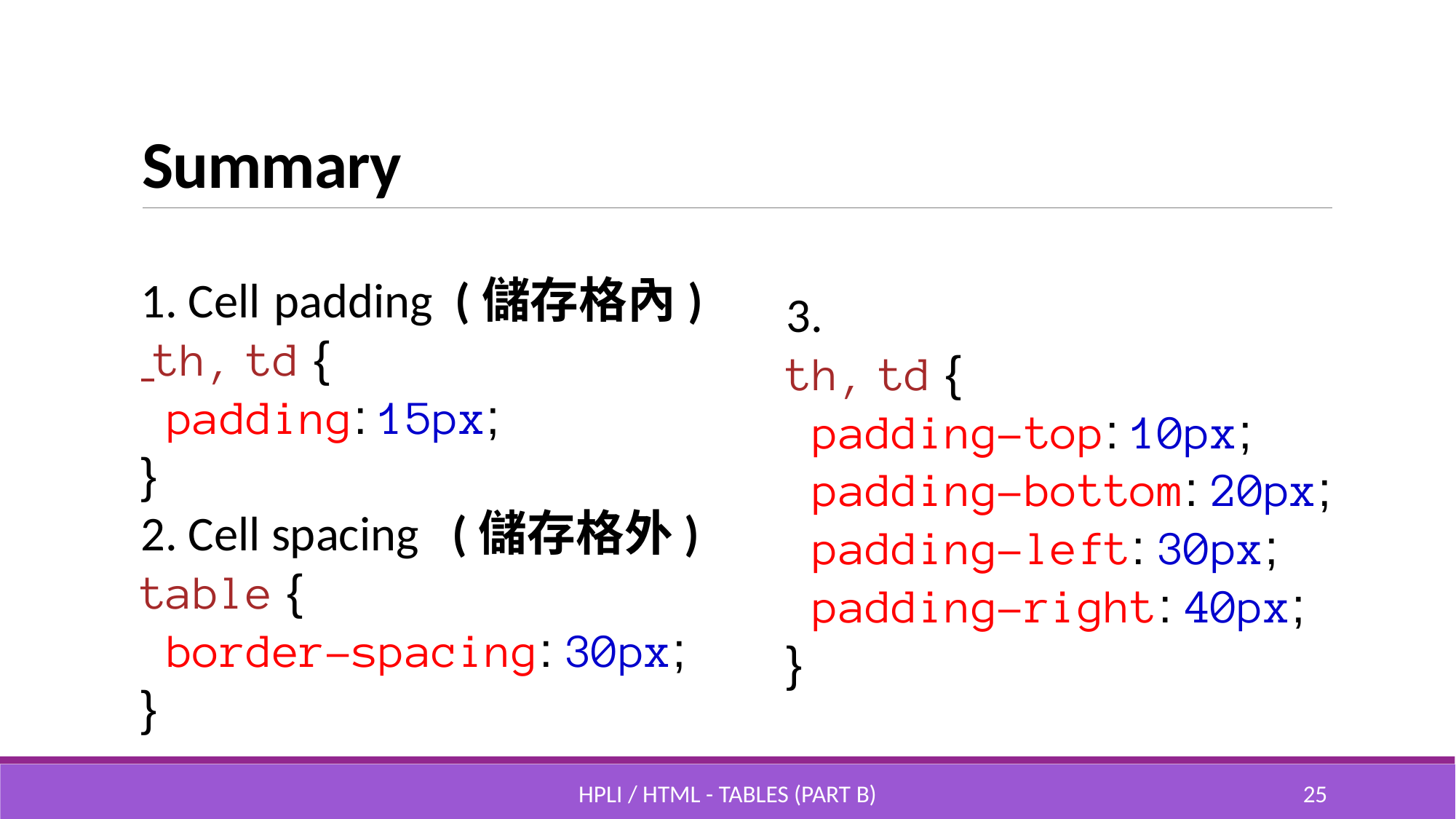

# Summary
1. Cell padding  (儲存格內)
 th, td { 
  padding: 15px; 
}
2. Cell spacing   (儲存格外)
table { 
  border-spacing: 30px;
}
3.
th, td { 
  padding-top: 10px; 
  padding-bottom: 20px; 
  padding-left: 30px; 
  padding-right: 40px; 
}
HPLI / HTML - Tables (part B)
25